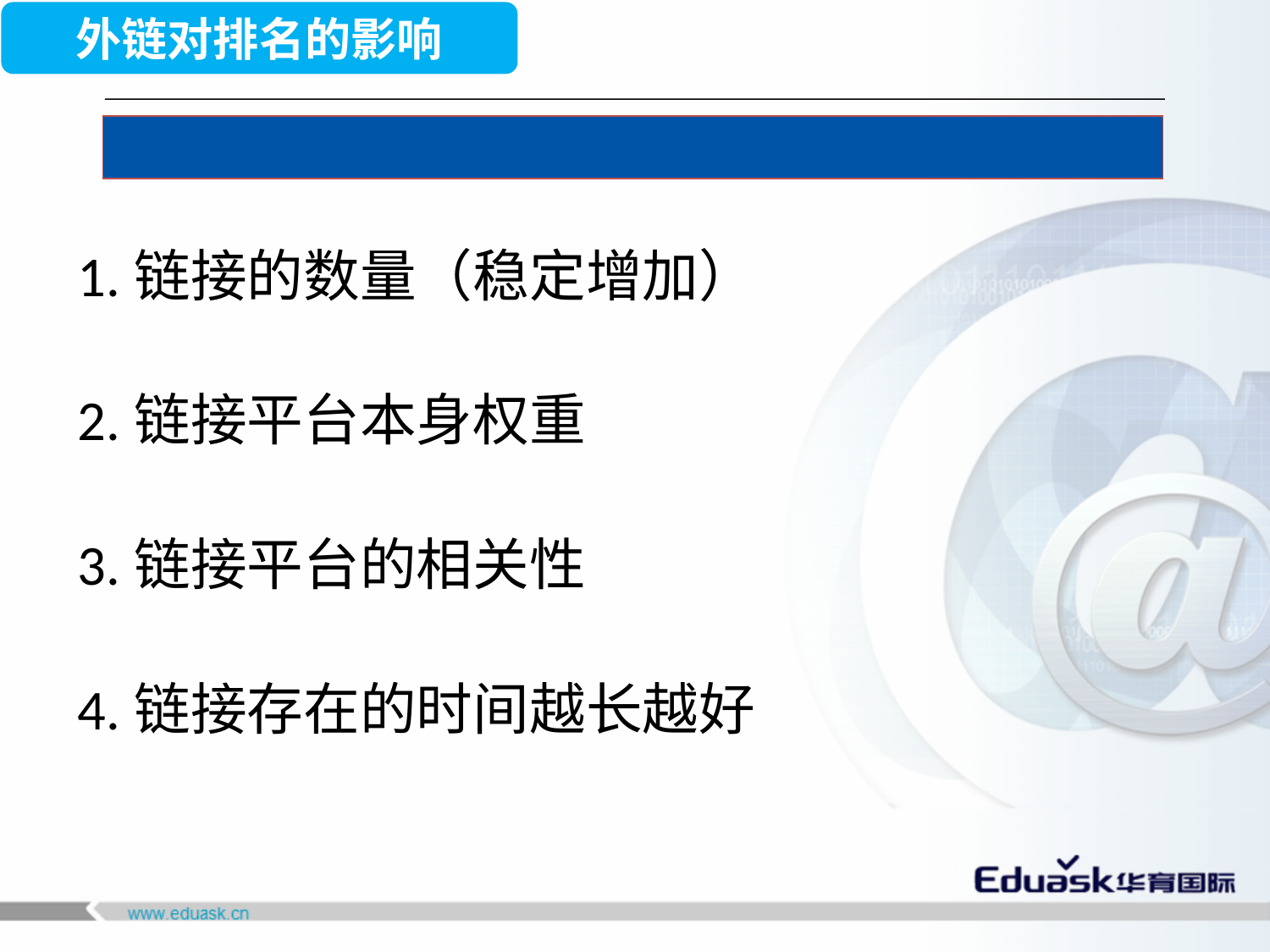

外链对排名的影响

1.链接的数量（稳定增加）

2.链接平台本身权重

3.链接平台的相关性

4.链接存在的时间越长越好